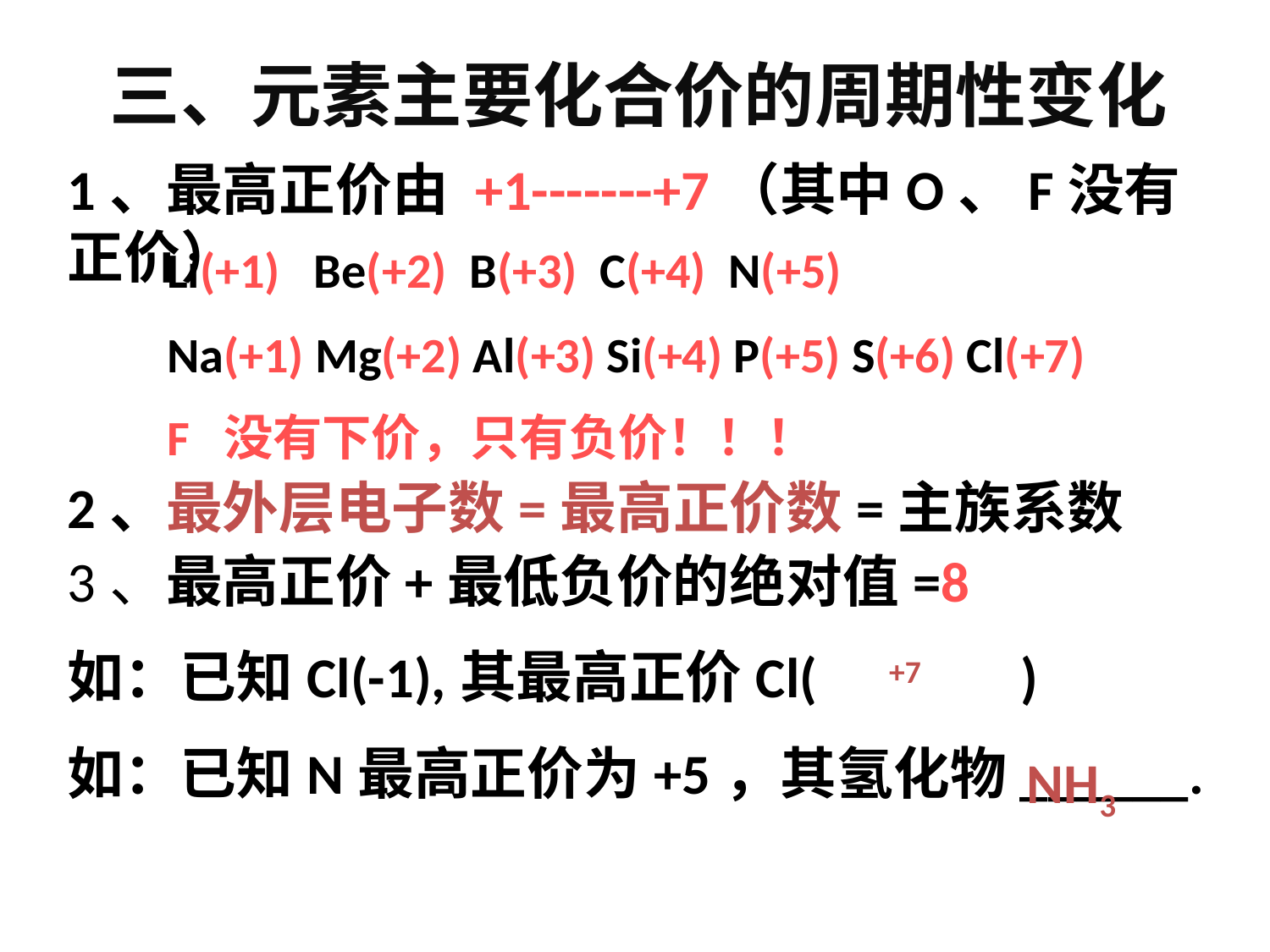

三、元素主要化合价的周期性变化
1、最高正价由 +1-------+7（其中O、F没有正价）
Li(+1)   Be(+2)  B(+3)  C(+4)  N(+5)
Na(+1) Mg(+2) Al(+3) Si(+4) P(+5) S(+6) Cl(+7)
F  没有下价，只有负价！！！
2、最外层电子数=最高正价数=主族系数
3、最高正价+最低负价的绝对值=8
如：已知Cl(-1),其最高正价Cl(                )
如：已知N最高正价为+5，其氢化物______.
+7
NH3